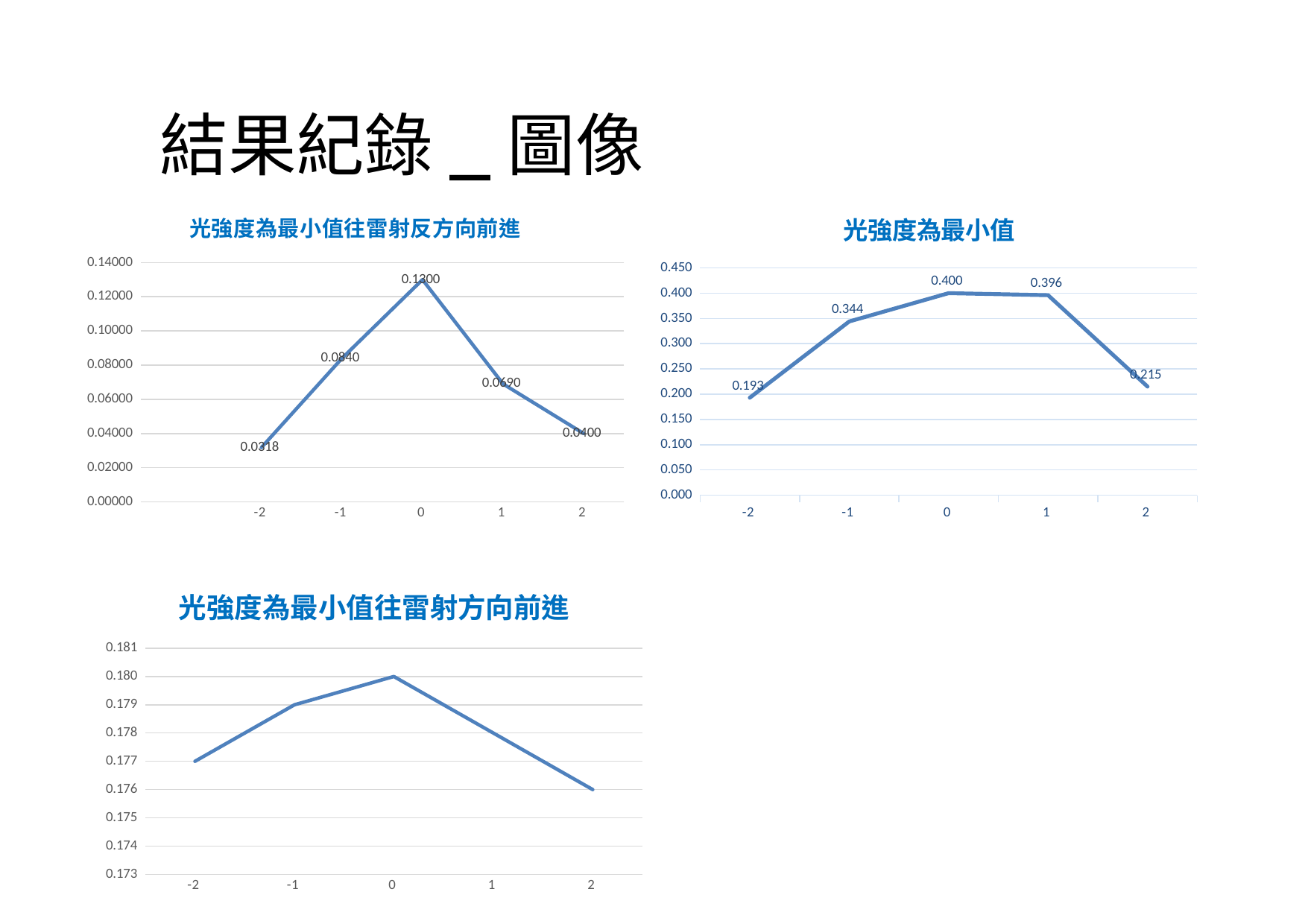

# 結果紀錄_圖像

### Chart: 光強度為最小值往雷射反方向前進

| Category |  |
|---|---|
|  | None |
| -2 | 0.0318 |
| -1 | 0.084 |
| 0 | 0.13 |
| 1 | 0.069 |
| 2 | 0.04 |

### Chart: 光強度為最小值

| Category |  |
|---|---|
| -2 | 0.193 |
| -1 | 0.344 |
| 0 | 0.4 |
| 1 | 0.396 |
| 2 | 0.215 |

### Chart: 光強度為最小值往雷射方向前進

| Category |  |
|---|---|
| -2 | 0.177 |
| -1 | 0.179 |
| 0 | 0.18 |
| 1 | 0.178 |
| 2 | 0.176 |